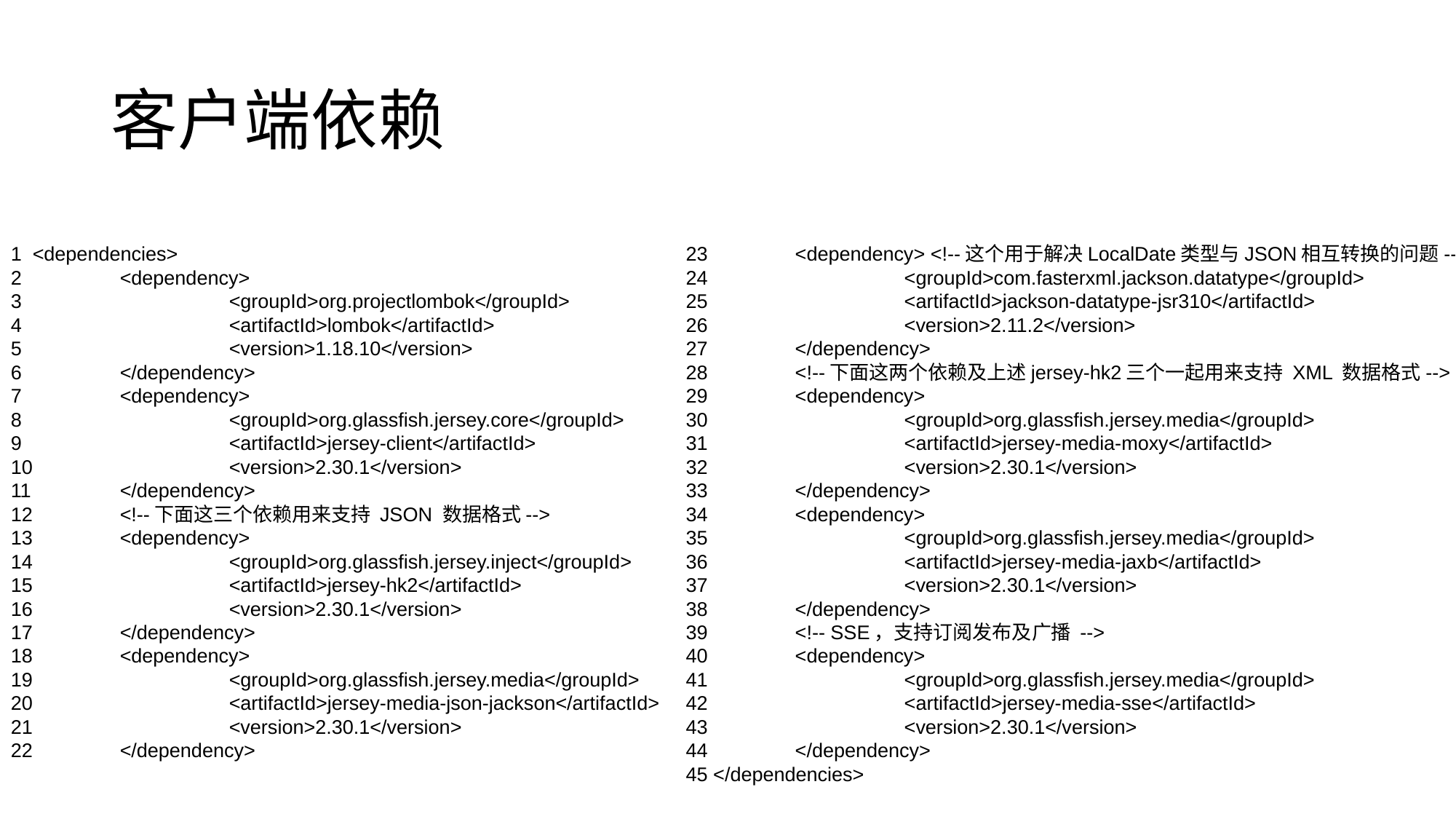

# 客户端依赖
1  <dependencies>
2  	<dependency>
3  		<groupId>org.projectlombok</groupId>
4  		<artifactId>lombok</artifactId>
5  		<version>1.18.10</version>
6  	</dependency>
7  	<dependency>
8  		<groupId>org.glassfish.jersey.core</groupId>
9  		<artifactId>jersey-client</artifactId>
10 		<version>2.30.1</version>
11 	</dependency>
12 	<!--下面这三个依赖用来支持 JSON 数据格式-->
13 	<dependency>
14 		<groupId>org.glassfish.jersey.inject</groupId>
15 		<artifactId>jersey-hk2</artifactId>
16 		<version>2.30.1</version>
17 	</dependency>
18 	<dependency>
19 		<groupId>org.glassfish.jersey.media</groupId>
20 		<artifactId>jersey-media-json-jackson</artifactId>
21 		<version>2.30.1</version>
22 	</dependency>
23 	<dependency> <!--这个用于解决LocalDate类型与JSON相互转换的问题-->
24 		<groupId>com.fasterxml.jackson.datatype</groupId>
25 		<artifactId>jackson-datatype-jsr310</artifactId>
26 		<version>2.11.2</version>
27 	</dependency>
28 	<!--下面这两个依赖及上述jersey-hk2三个一起用来支持 XML 数据格式-->
29 	<dependency>
30 		<groupId>org.glassfish.jersey.media</groupId>
31 		<artifactId>jersey-media-moxy</artifactId>
32 		<version>2.30.1</version>
33 	</dependency>
34 	<dependency>
35 		<groupId>org.glassfish.jersey.media</groupId>
36 		<artifactId>jersey-media-jaxb</artifactId>
37 		<version>2.30.1</version>
38 	</dependency>
39 	<!-- SSE，支持订阅发布及广播 -->
40 	<dependency>
41 		<groupId>org.glassfish.jersey.media</groupId>
42 		<artifactId>jersey-media-sse</artifactId>
43 		<version>2.30.1</version>
44 	</dependency>
45 </dependencies>